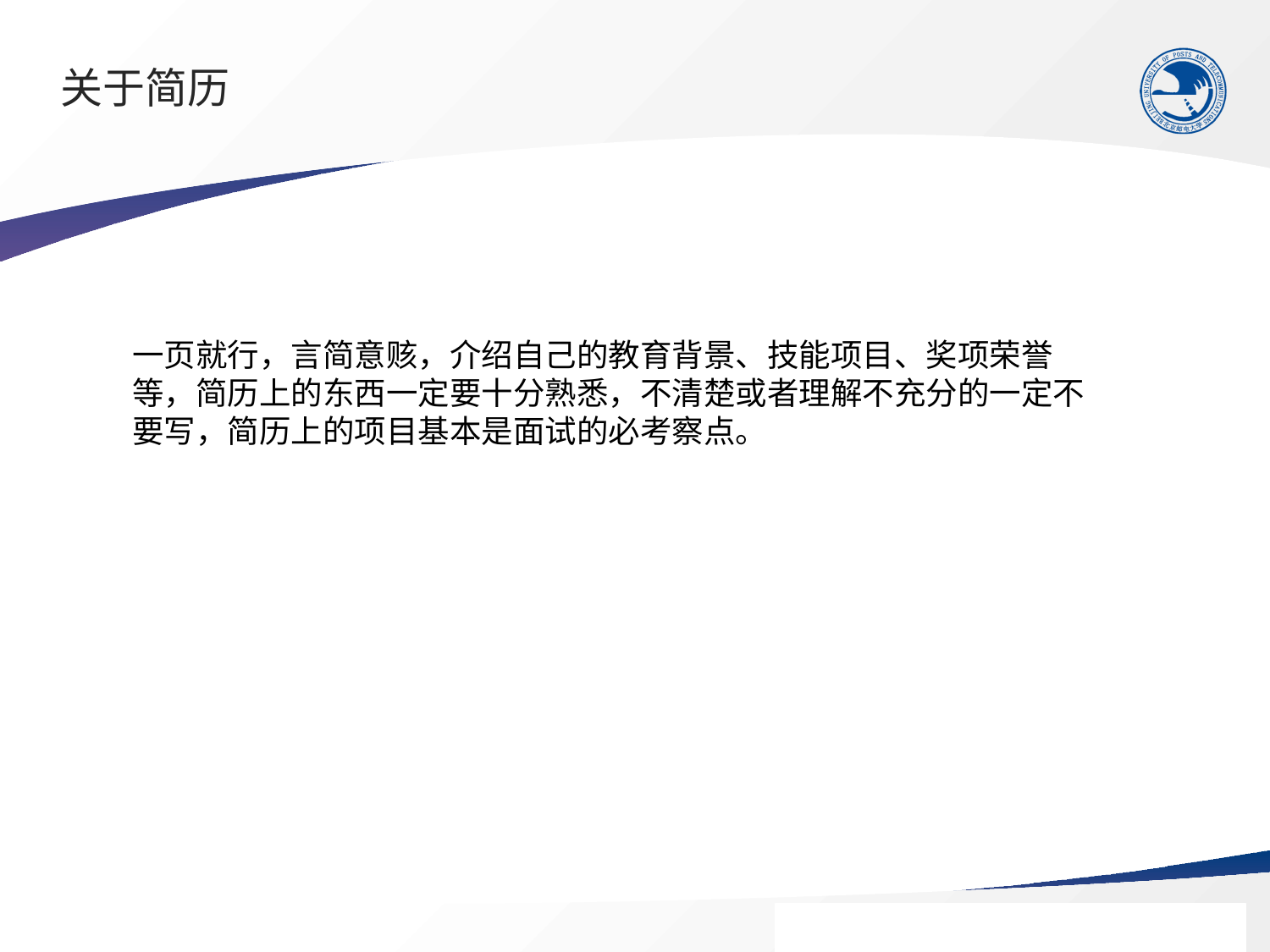

# 关于简历
一页就行，言简意赅，介绍自己的教育背景、技能项目、奖项荣誉等，简历上的东西一定要十分熟悉，不清楚或者理解不充分的一定不要写，简历上的项目基本是面试的必考察点。